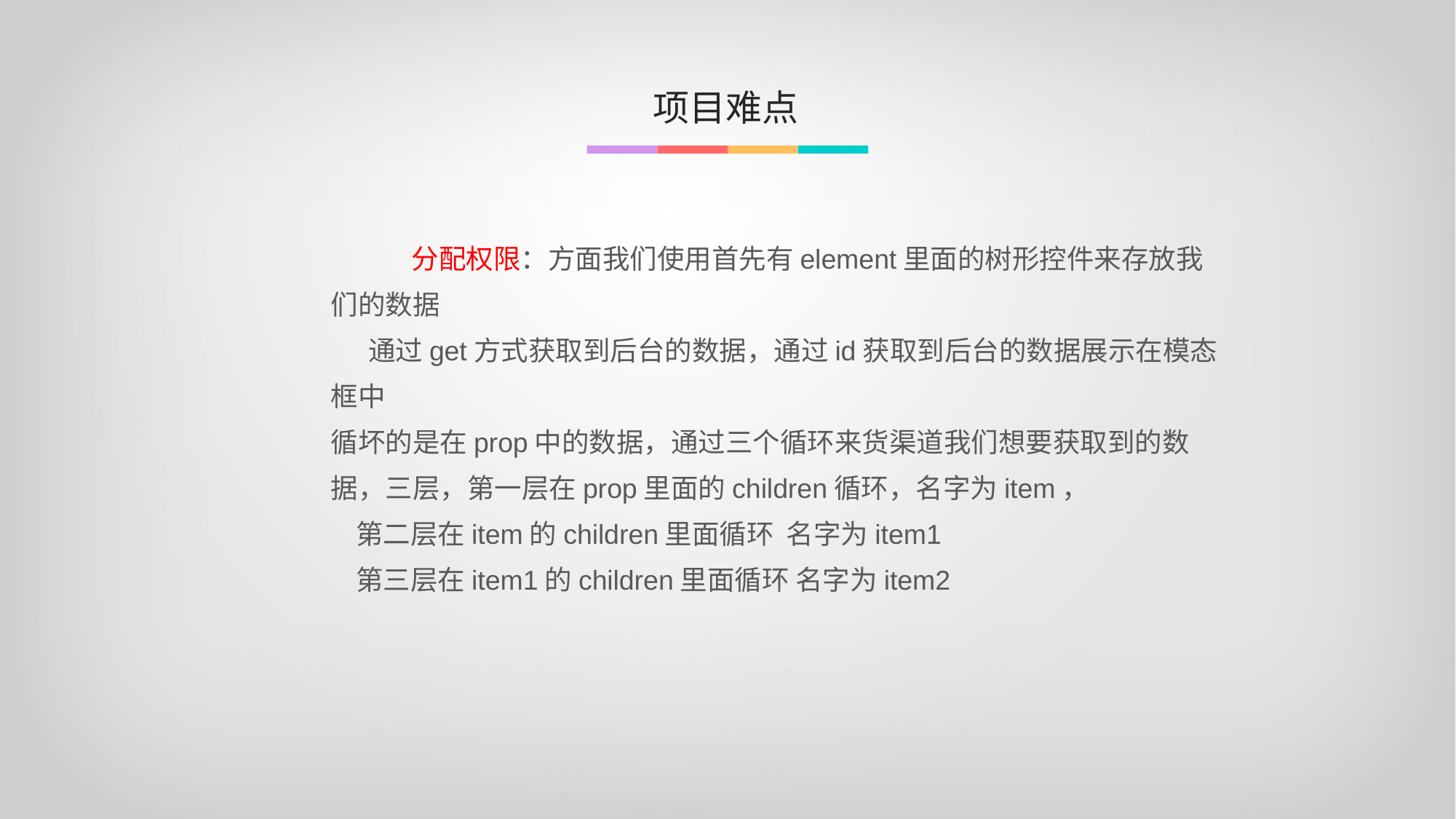

项目难点

​            分配权限：方面我们使用首先有element里面的树形控件来存放我们的数据
     通过get方式获取到后台的数据，通过id获取到后台的数据展示在模态框中
循坏的是在prop中的数据，通过三个循环来货渠道我们想要获取到的数据，三层，第一层在prop里面的children循环，名字为item，
   第二层在item的children里面循环  名字为item1
   第三层在item1的children里面循环 名字为item2